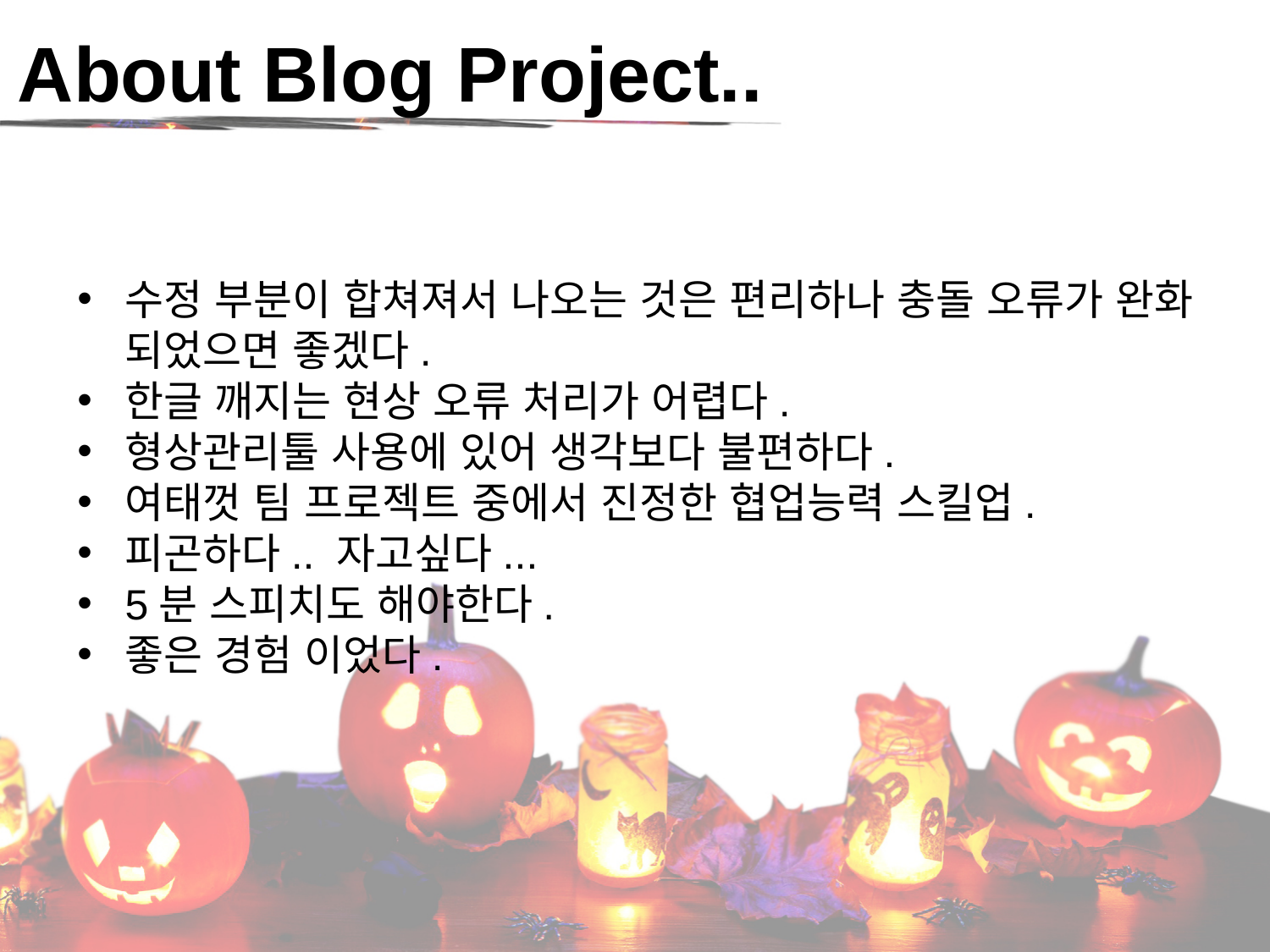

About Blog Project..

수정 부분이 합쳐져서 나오는 것은 편리하나 충돌 오류가 완화 되었으면 좋겠다.
한글 깨지는 현상 오류 처리가 어렵다.
형상관리툴 사용에 있어 생각보다 불편하다.
여태껏 팀 프로젝트 중에서 진정한 협업능력 스킬업.
피곤하다.. 자고싶다...
5분 스피치도 해야한다.
좋은 경험 이었다.